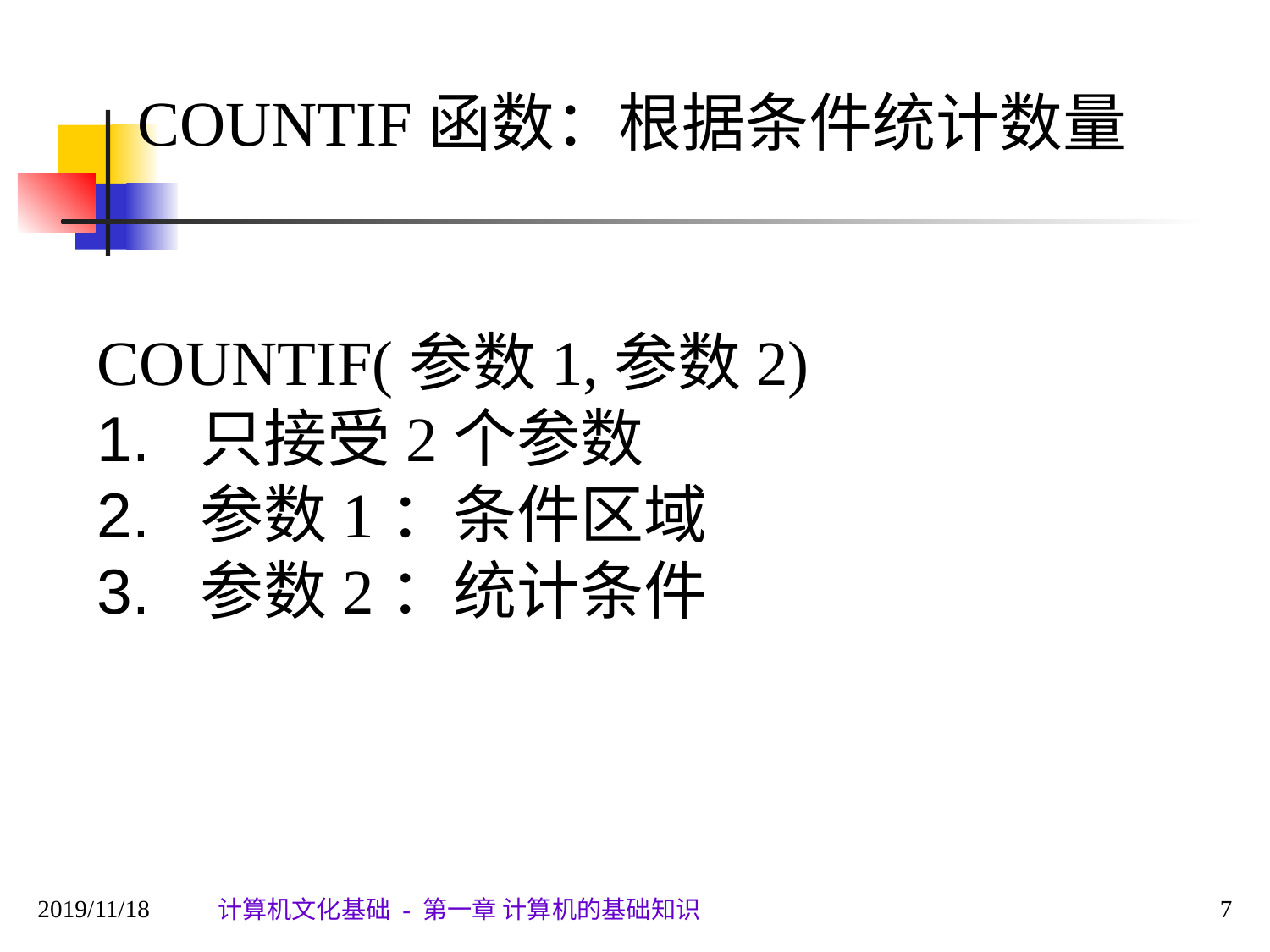

COUNTIF函数：根据条件统计数量
COUNTIF(参数1,参数2)
只接受2个参数
参数1：条件区域
参数2：统计条件
2019/11/18
7
计算机文化基础 - 第一章 计算机的基础知识